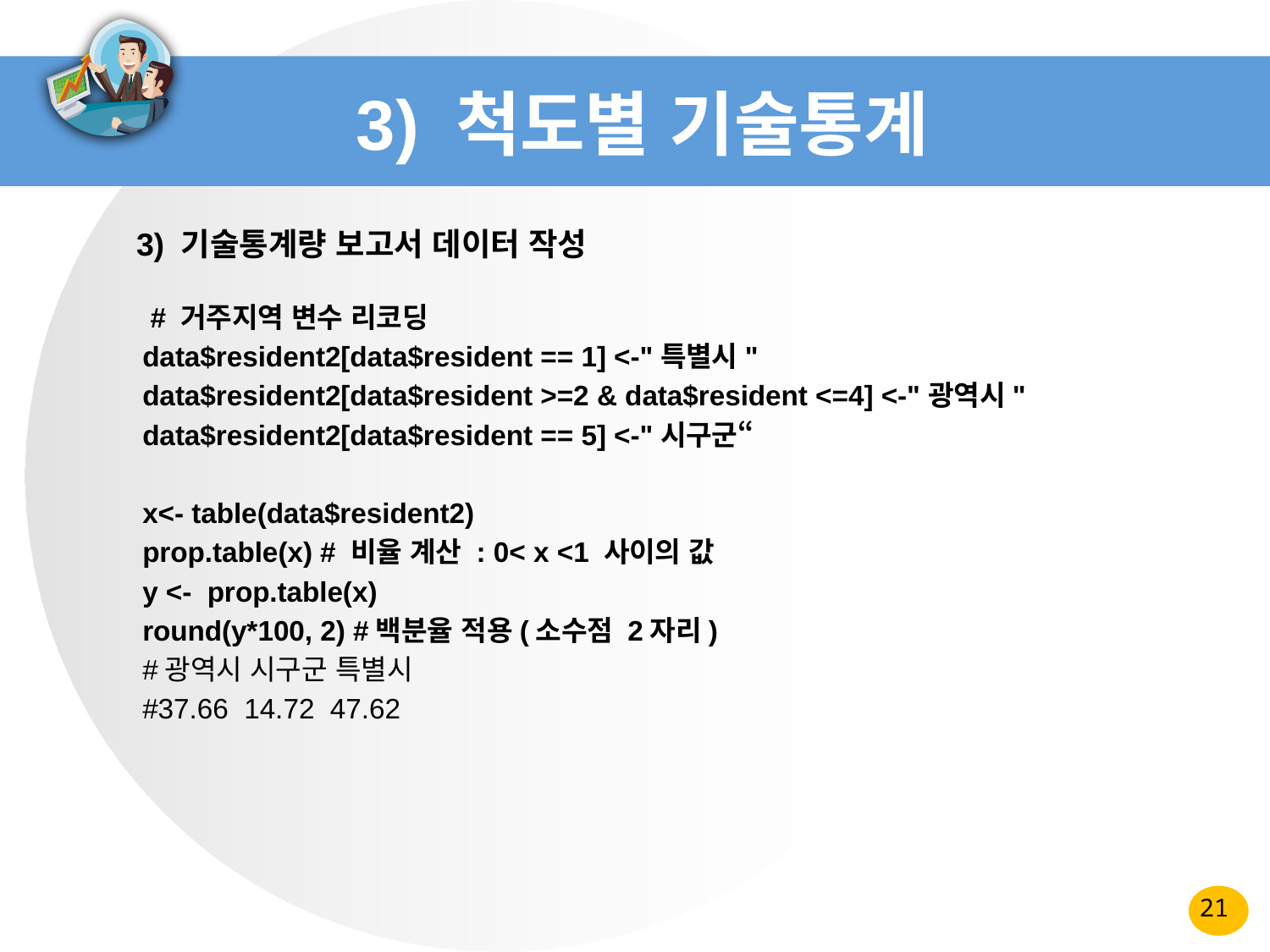

# 3) 척도별 기술통계
 3) 기술통계량 보고서 데이터 작성
 # 거주지역 변수 리코딩
data$resident2[data$resident == 1] <-"특별시"
data$resident2[data$resident >=2 & data$resident <=4] <-"광역시"
data$resident2[data$resident == 5] <-"시구군“

x<- table(data$resident2)
prop.table(x) # 비율 계산 : 0< x <1 사이의 값
y <-  prop.table(x)
round(y*100, 2) #백분율 적용(소수점 2자리)
#광역시 시구군 특별시
#37.66  14.72  47.62

21